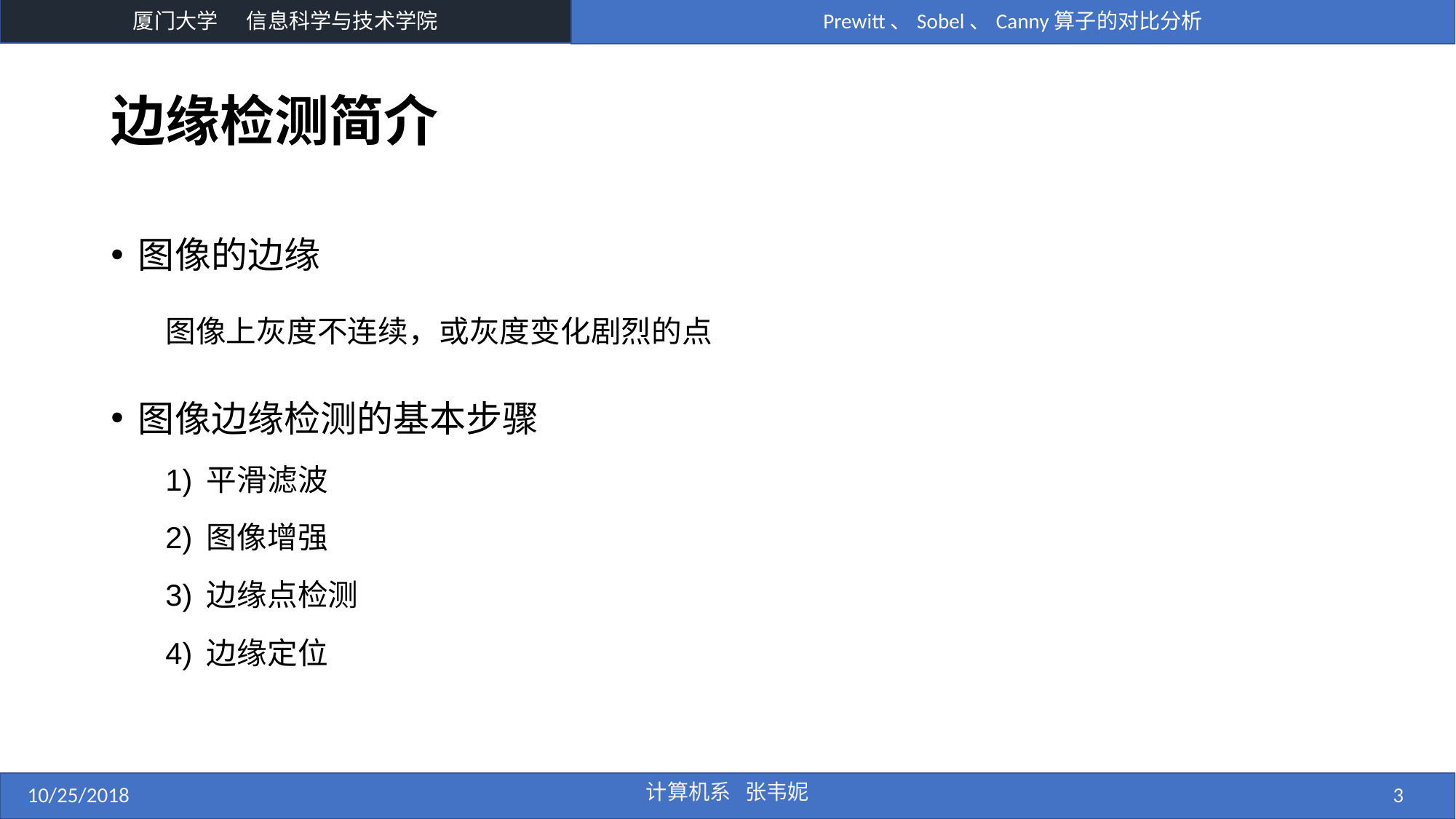

# 边缘检测简介
图像的边缘
图像上灰度不连续，或灰度变化剧烈的点
图像边缘检测的基本步骤
平滑滤波
图像增强
边缘点检测
边缘定位
10/25/2018
计算机系   张韦妮
3